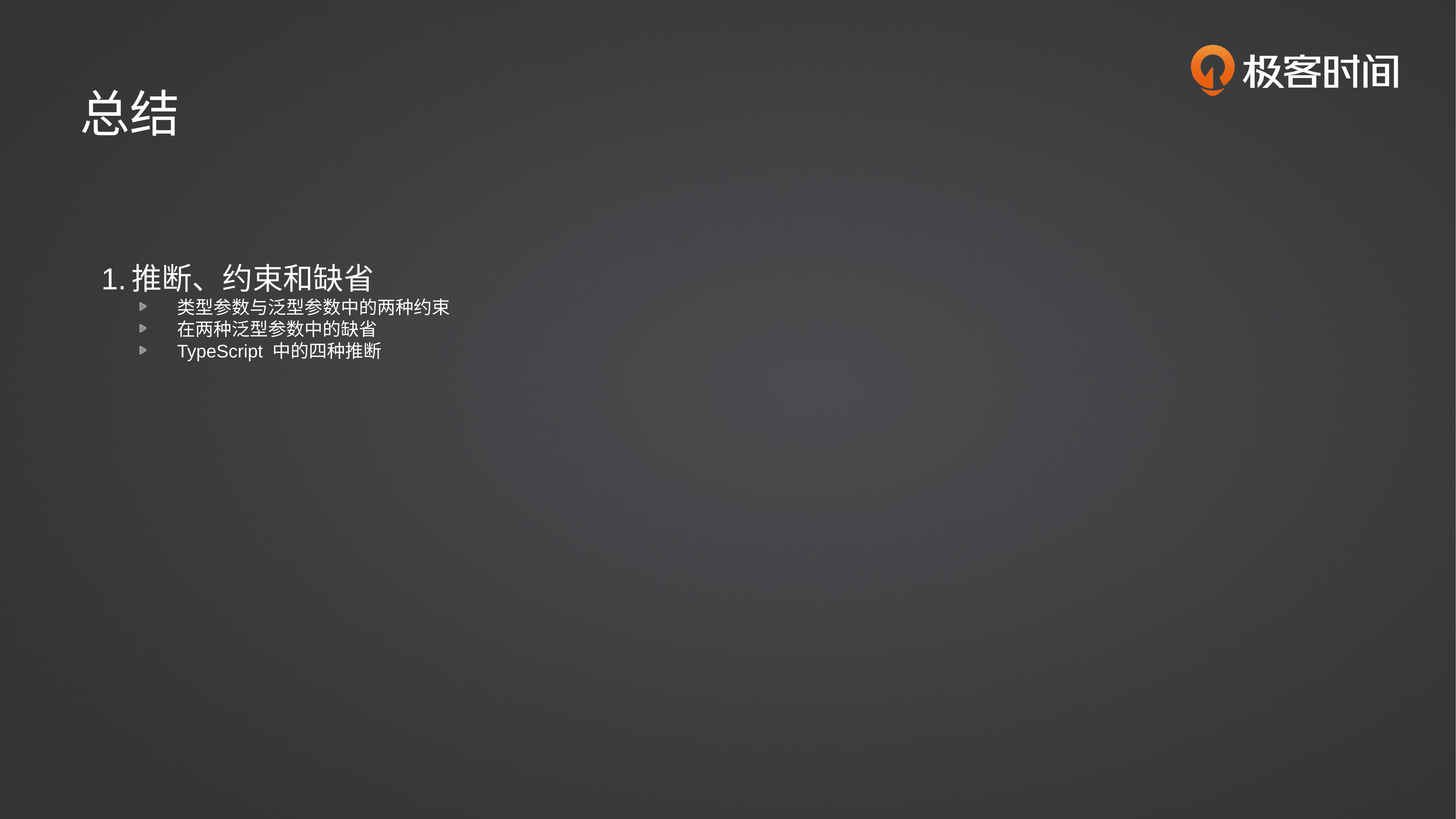

总结
推断、约束和缺省
类型参数与泛型参数中的两种约束
在两种泛型参数中的缺省
TypeScript 中的四种推断